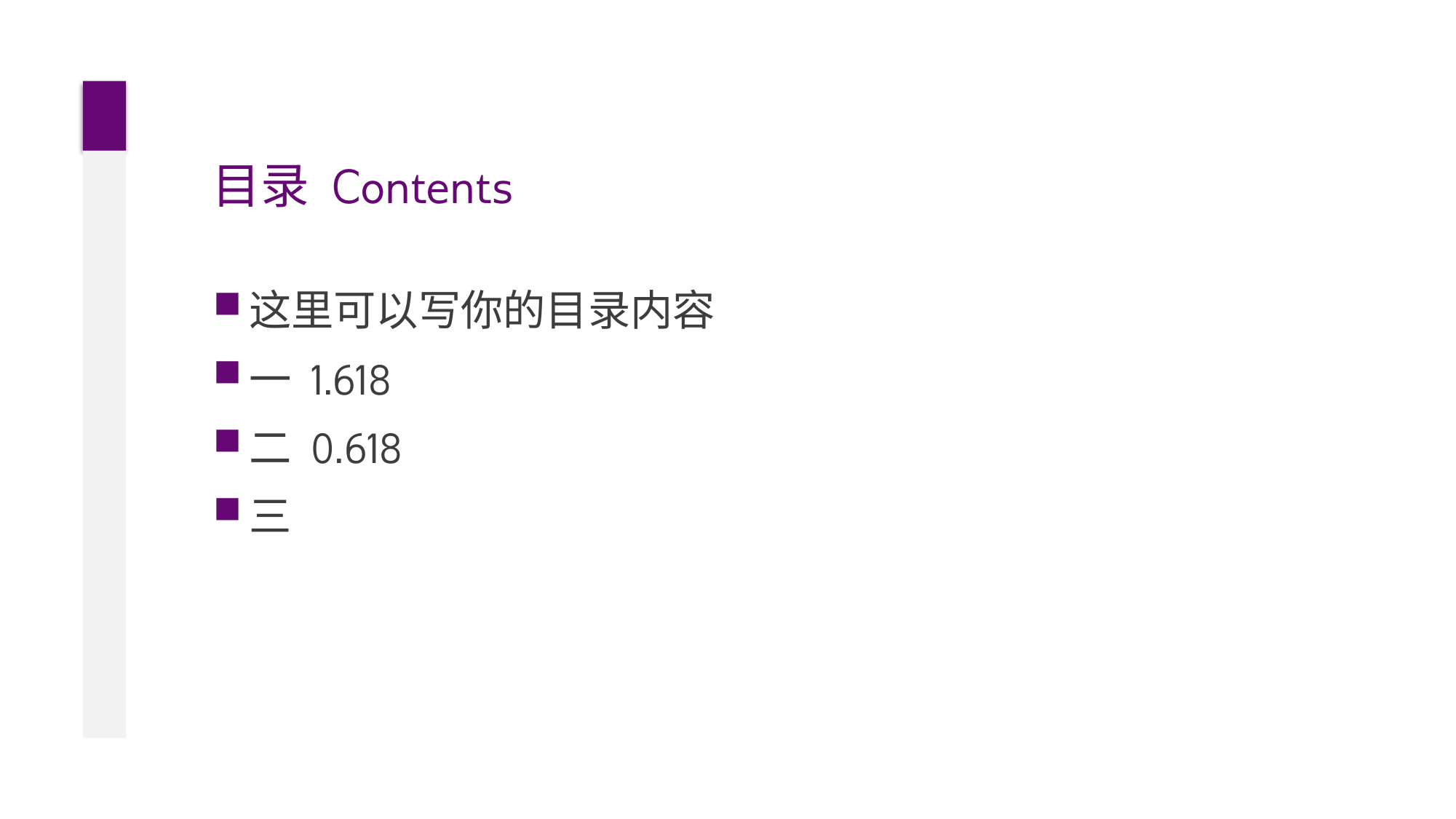

# 目录 Contents
这里可以写你的目录内容
一 1.618
二 0.618
三